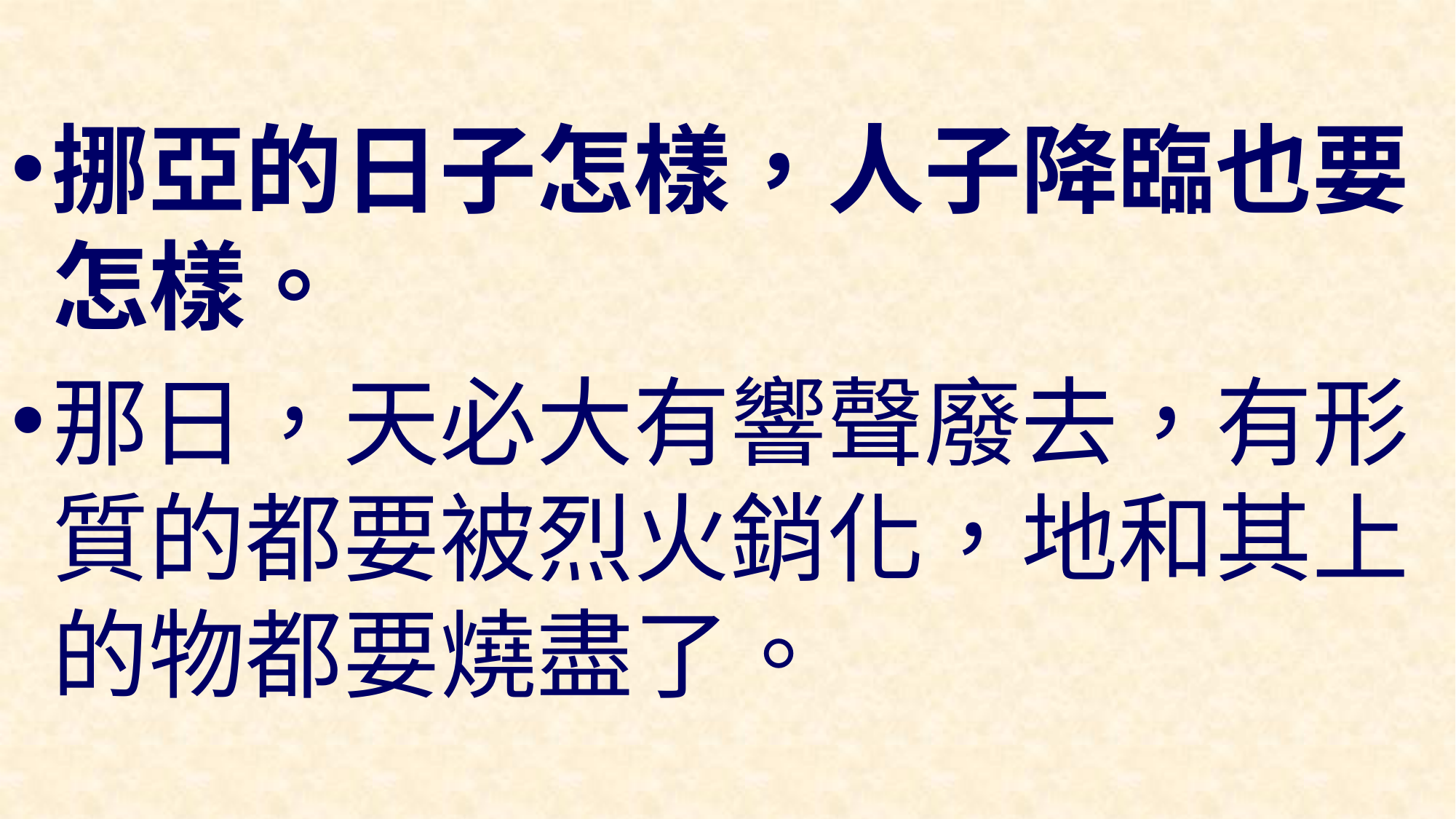

挪亞的日子怎樣，人子降臨也要怎樣。
那日，天必大有響聲廢去，有形質的都要被烈火銷化，地和其上的物都要燒盡了。